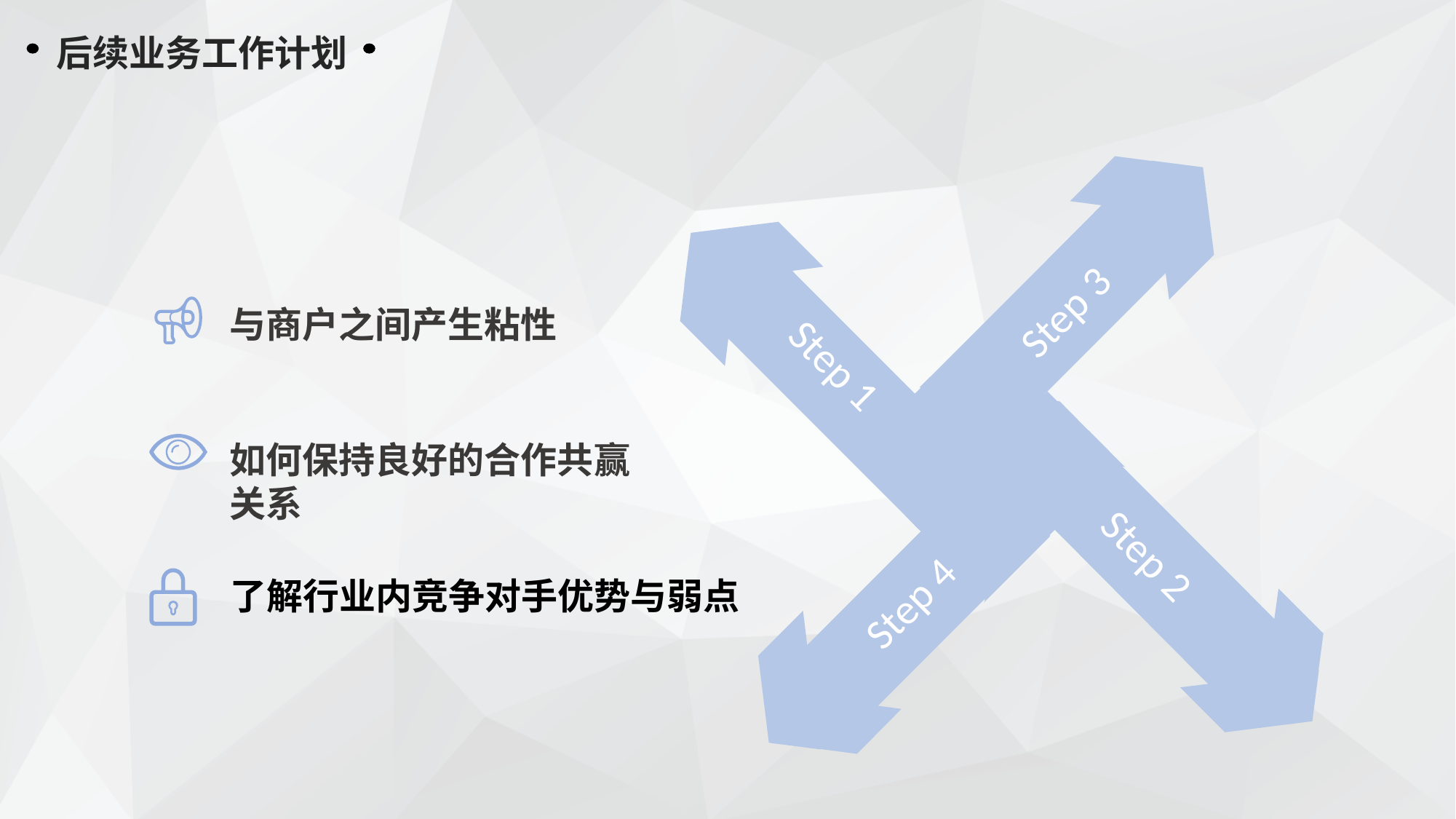

后续业务工作计划

Step 3
Step 1

与商户之间产生粘性

如何保持良好的合作共赢关系

Step 2

了解行业内竞争对手优势与弱点
Step 4